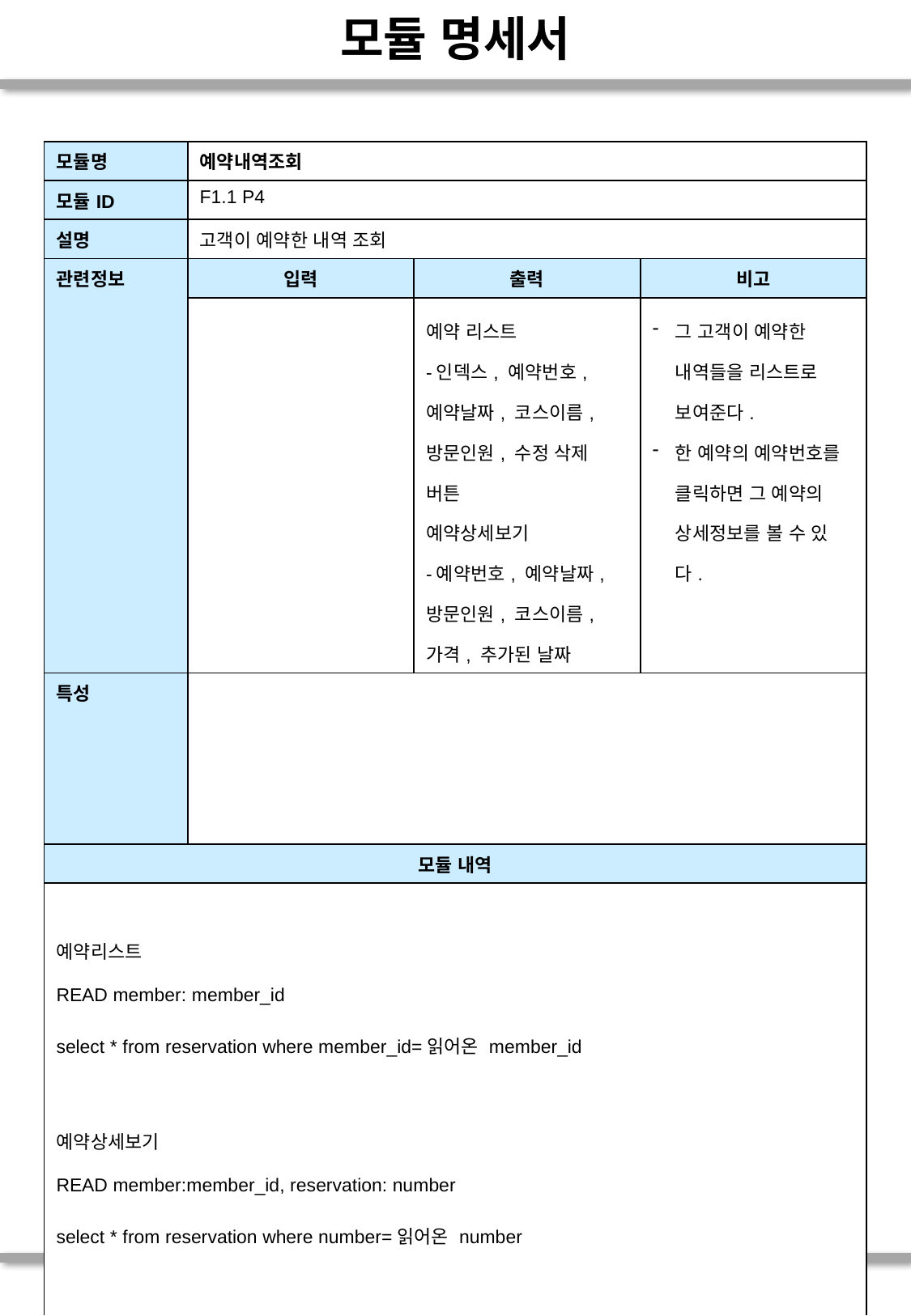

# 모듈 명세서
| 모듈명 | 예약내역조회 |  |  |
| --- | --- | --- | --- |
| 모듈ID | F1.1 P4 |  |  |
| 설명 | 고객이 예약한 내역 조회 |  |  |
| 관련정보 | 입력 | 출력 | 비고 |
|  |  | 예약 리스트 -인덱스, 예약번호, 예약날짜, 코스이름, 방문인원, 수정 삭제 버튼 예약상세보기 -예약번호, 예약날짜, 방문인원, 코스이름, 가격, 추가된 날짜 | 그 고객이 예약한 내역들을 리스트로 보여준다. 한 예약의 예약번호를 클릭하면 그 예약의 상세정보를 볼 수 있다. |
| 특성 |  |  |  |
| 모듈 내역 |  |  |  |
| 예약리스트 READ member: member\_id select \* from reservation where member\_id=읽어온 member\_id 예약상세보기 READ member:member\_id, reservation: number select \* from reservation where number=읽어온 number |  |  |  |